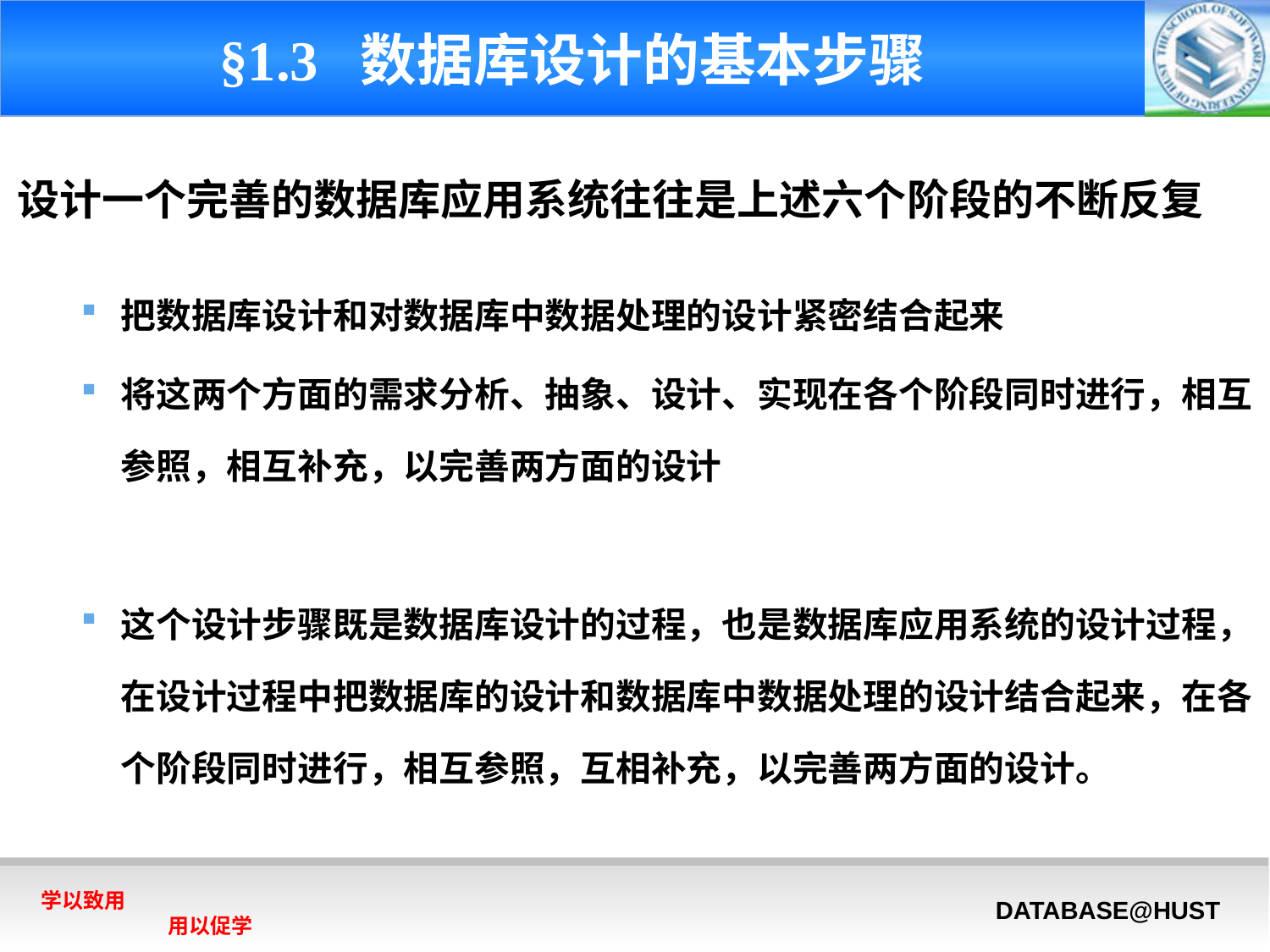

# §1.3  数据库设计的基本步骤
设计一个完善的数据库应用系统往往是上述六个阶段的不断反复

把数据库设计和对数据库中数据处理的设计紧密结合起来
将这两个方面的需求分析、抽象、设计、实现在各个阶段同时进行，相互参照，相互补充，以完善两方面的设计

这个设计步骤既是数据库设计的过程，也是数据库应用系统的设计过程，在设计过程中把数据库的设计和数据库中数据处理的设计结合起来，在各个阶段同时进行，相互参照，互相补充，以完善两方面的设计。